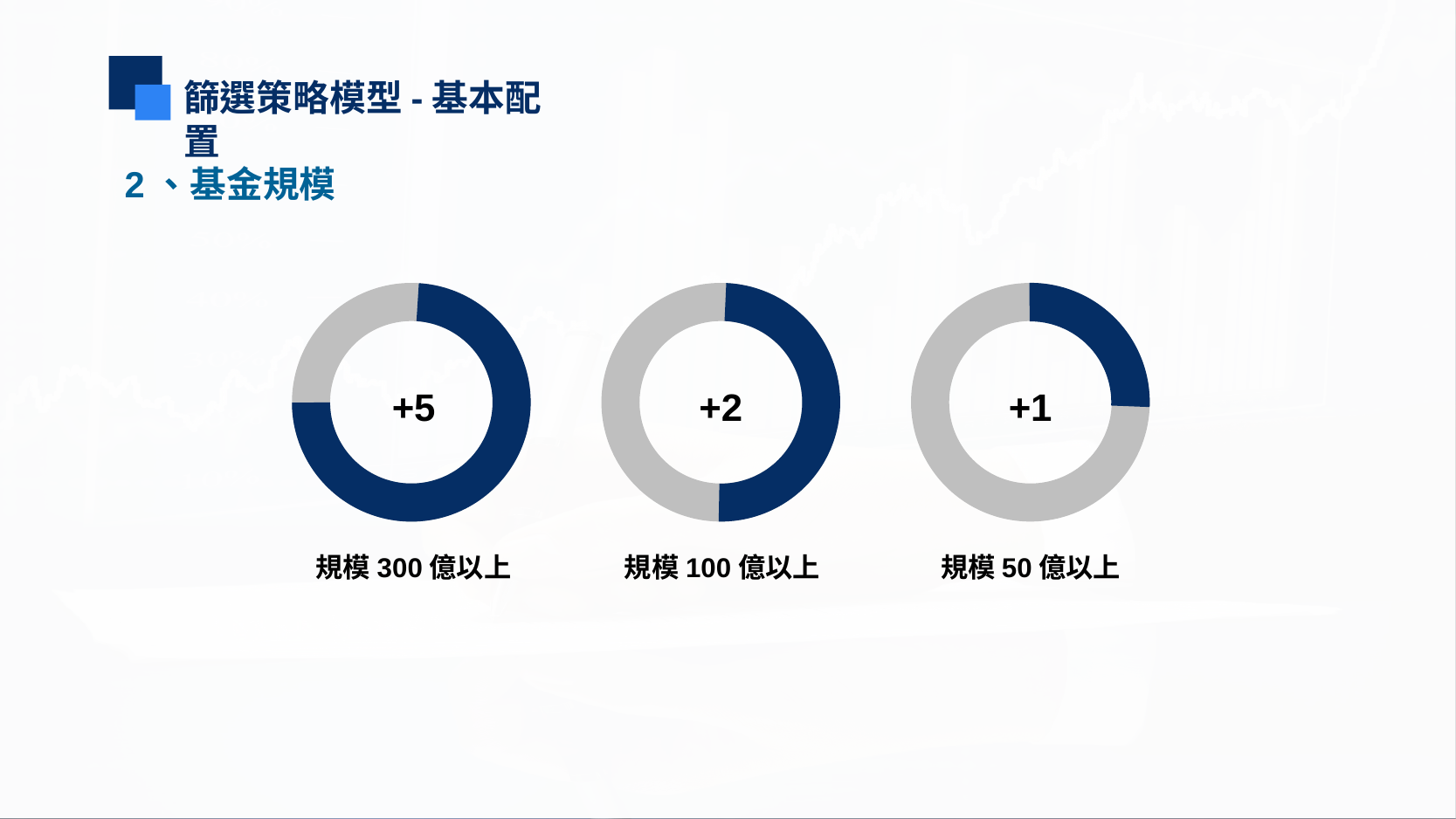

篩選策略模型-基本配置

2、基金規模

+5
+2
+1
規模300億以上
規模100億以上
規模50億以上